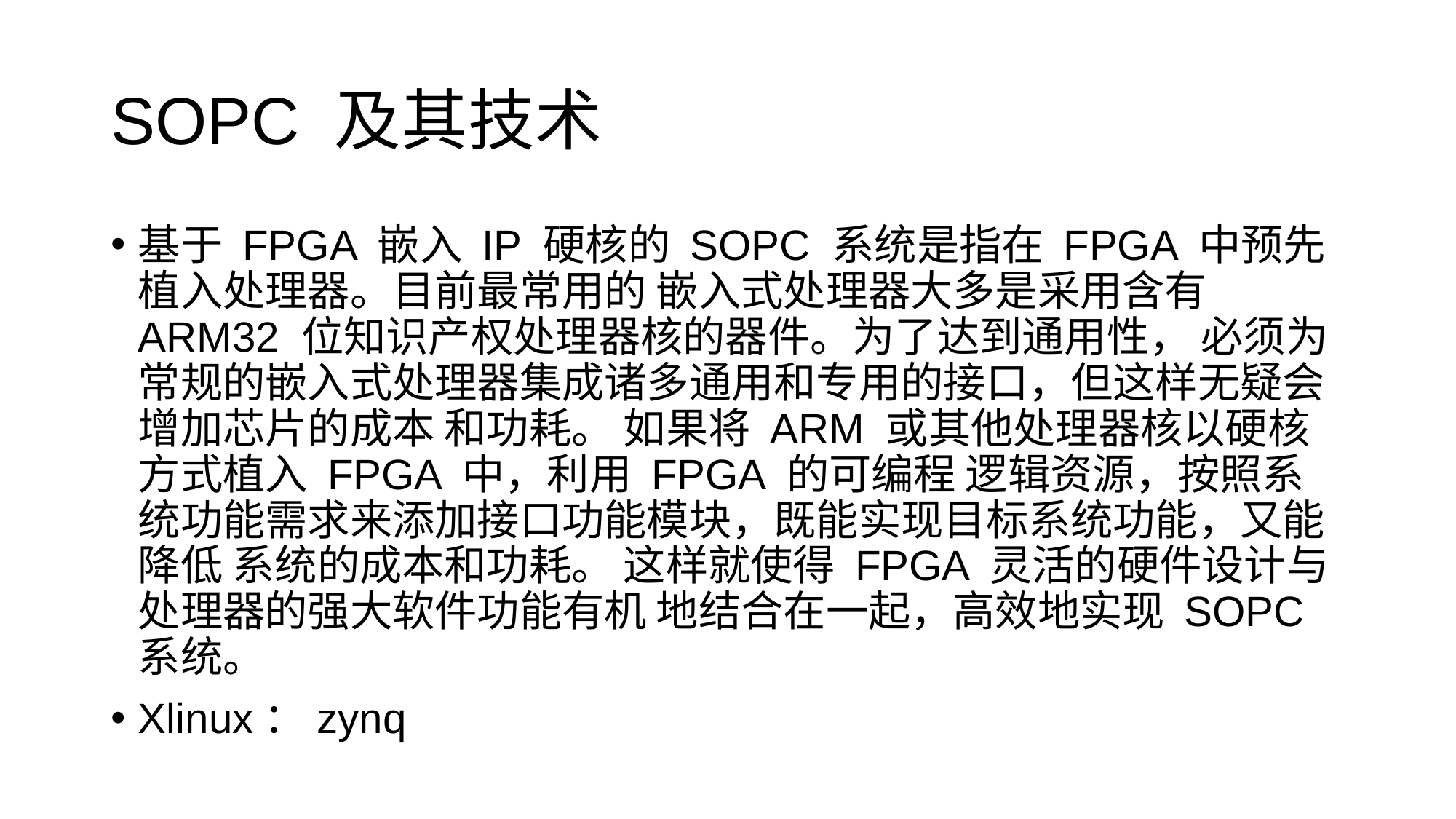

# SOPC 及其技术
基于 FPGA 嵌入 IP 硬核的 SOPC 系统是指在 FPGA 中预先植入处理器。目前最常用的 嵌入式处理器大多是采用含有 ARM32 位知识产权处理器核的器件。为了达到通用性， 必须为常规的嵌入式处理器集成诸多通用和专用的接口，但这样无疑会增加芯片的成本 和功耗。 如果将 ARM 或其他处理器核以硬核方式植入 FPGA 中，利用 FPGA 的可编程 逻辑资源，按照系统功能需求来添加接口功能模块，既能实现目标系统功能，又能降低 系统的成本和功耗。 这样就使得 FPGA 灵活的硬件设计与处理器的强大软件功能有机 地结合在一起，高效地实现 SOPC 系统。
Xlinux：zynq